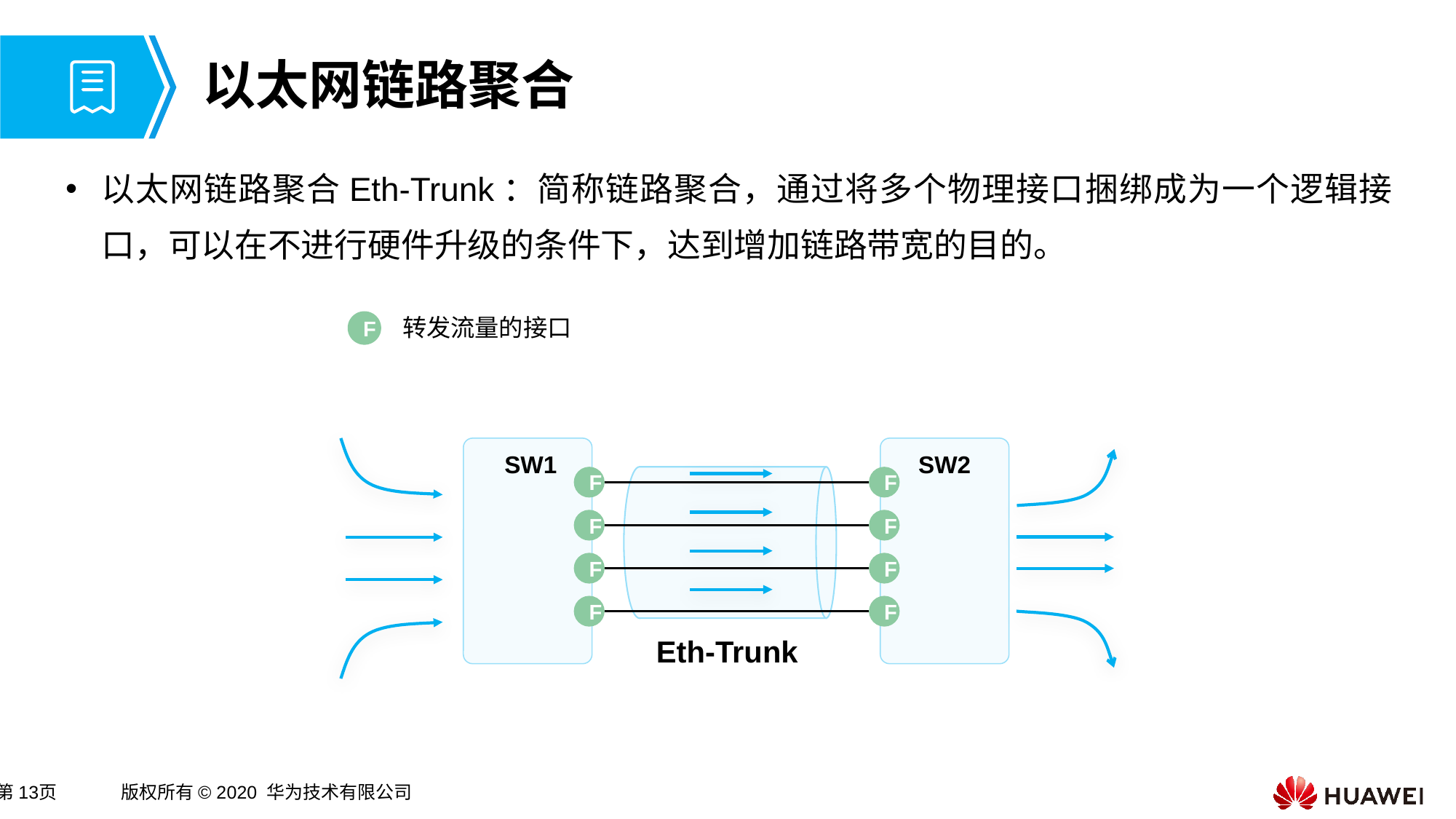

# 以太网链路聚合
以太网链路聚合Eth-Trunk：简称链路聚合，通过将多个物理接口捆绑成为一个逻辑接口，可以在不进行硬件升级的条件下，达到增加链路带宽的目的。
转发流量的接口
F

SW1
SW2

F
F

F
F
F
F
F
F
Eth-Trunk